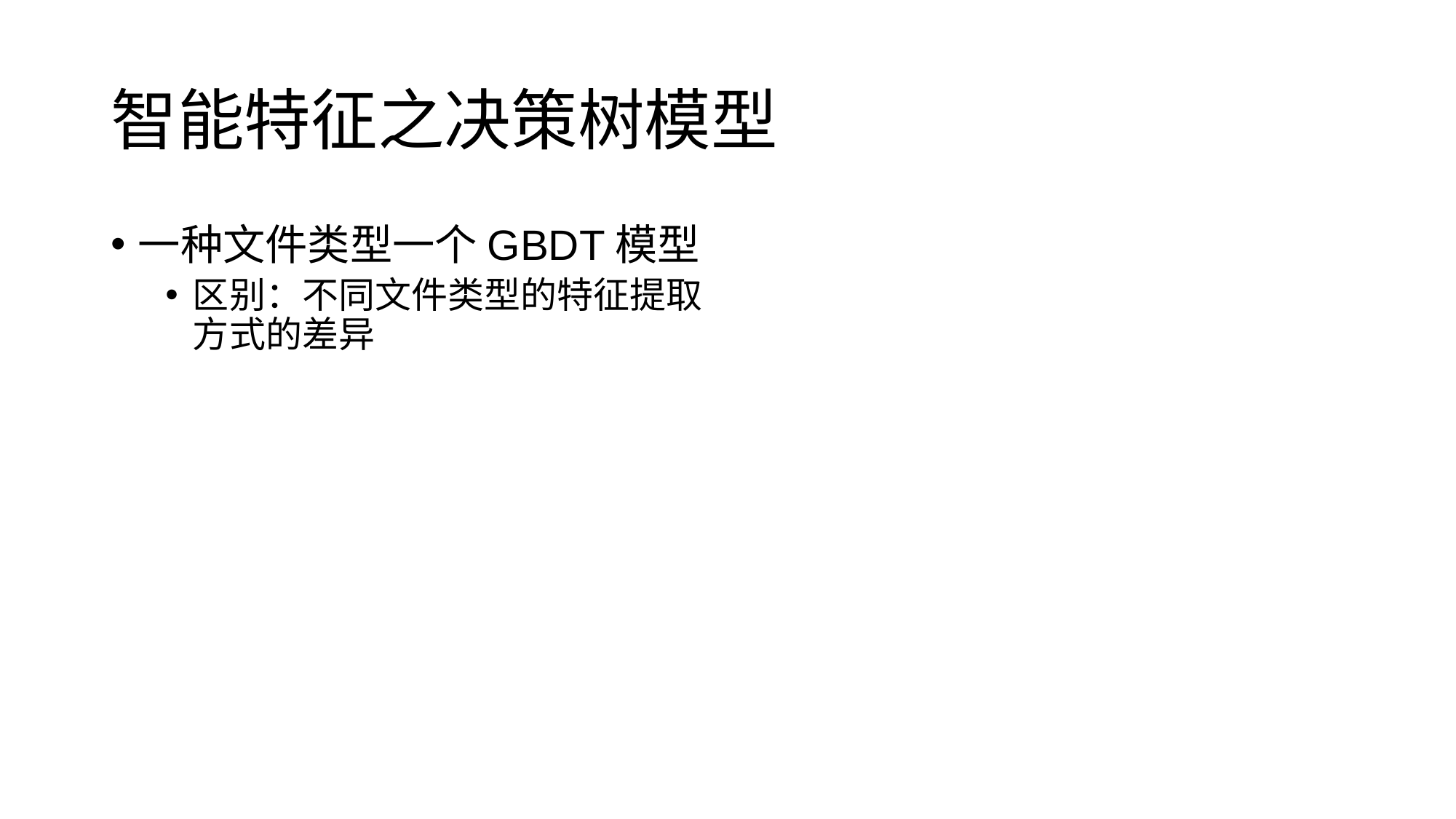

# 智能特征之决策树模型
一种文件类型一个GBDT模型
区别：不同文件类型的特征提取方式的差异